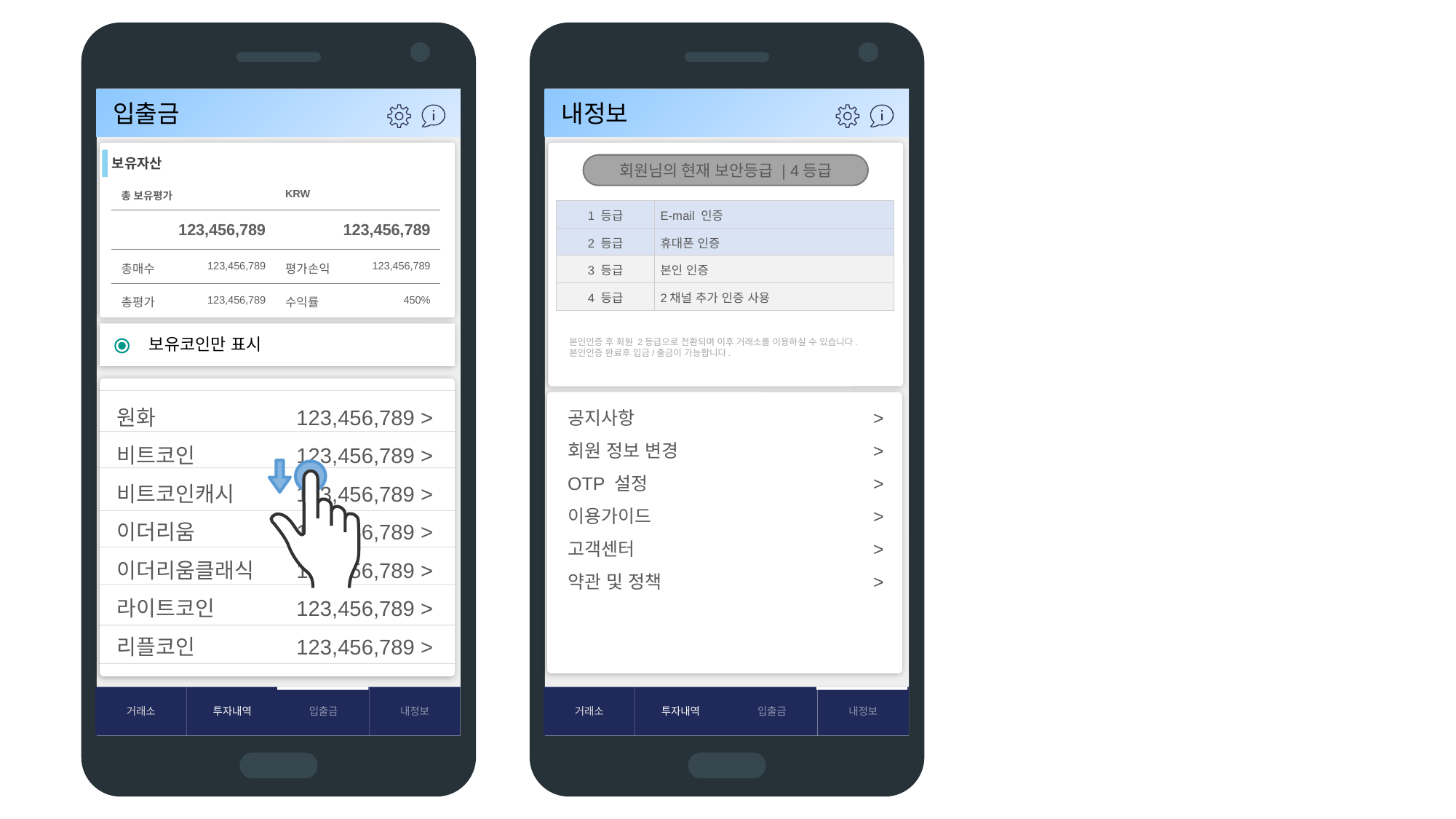

입출금
내정보

보유자산

회원님의 현재 보안등급 | 4등급
| 총 보유평가 |  | KRW |  |
| --- | --- | --- | --- |
| 123,456,789 |  | 123,456,789 |  |
| 총매수 | 123,456,789 | 평가손익 | 123,456,789 |
| 총평가 | 123,456,789 | 수익률 | 450% |
| 1 등급 | E-mail 인증 |
| --- | --- |
| 2 등급 | 휴대폰 인증 |
| 3 등급 | 본인 인증 |
| 4 등급 | 2채널 추가 인증 사용 |

보유코인만 표시
본인인증 후 회원 2등급으로 전환되며 이후 거래소를 이용하실 수 있습니다.
본인인증 완료후 입금/출금이 가능합니다.

원화
비트코인
비트코인캐시
이더리움
이더리움클래식
라이트코인
리플코인
123,456,789 >
123,456,789 >
123,456,789 >
123,456,789 >
123,456,789 >
123,456,789 >
123,456,789 >
공지사항
회원 정보 변경
OTP 설정
이용가이드
고객센터
약관 및 정책
>
>
>
>
>
>

거래소
투자내역
입출금
내정보

거래소
투자내역
입출금
내정보